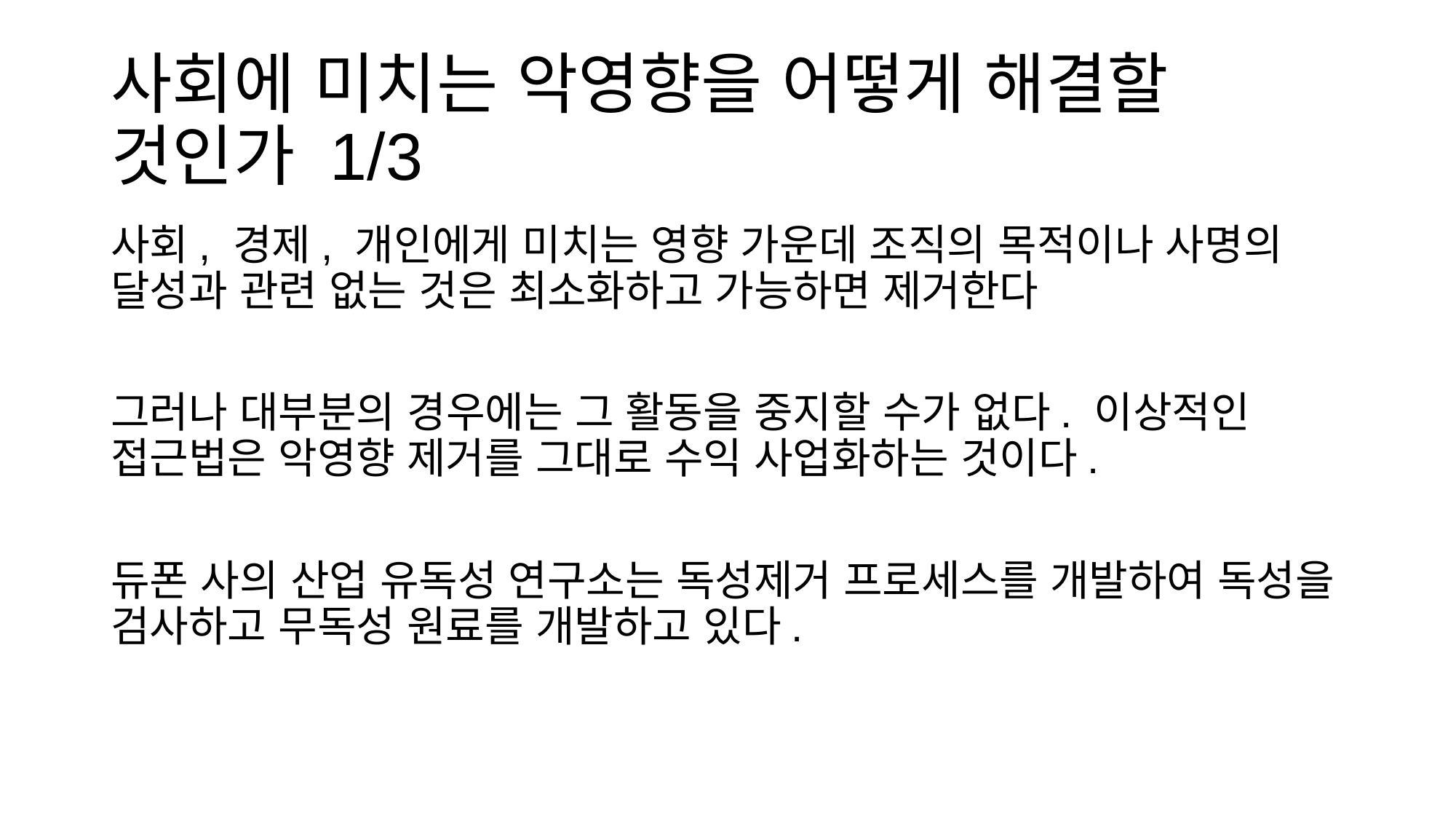

# 사회에 미치는 악영향을 어떻게 해결할 것인가 1/3
사회, 경제, 개인에게 미치는 영향 가운데 조직의 목적이나 사명의 달성과 관련 없는 것은 최소화하고 가능하면 제거한다

그러나 대부분의 경우에는 그 활동을 중지할 수가 없다. 이상적인 접근법은 악영향 제거를 그대로 수익 사업화하는 것이다.

듀폰 사의 산업 유독성 연구소는 독성제거 프로세스를 개발하여 독성을 검사하고 무독성 원료를 개발하고 있다.